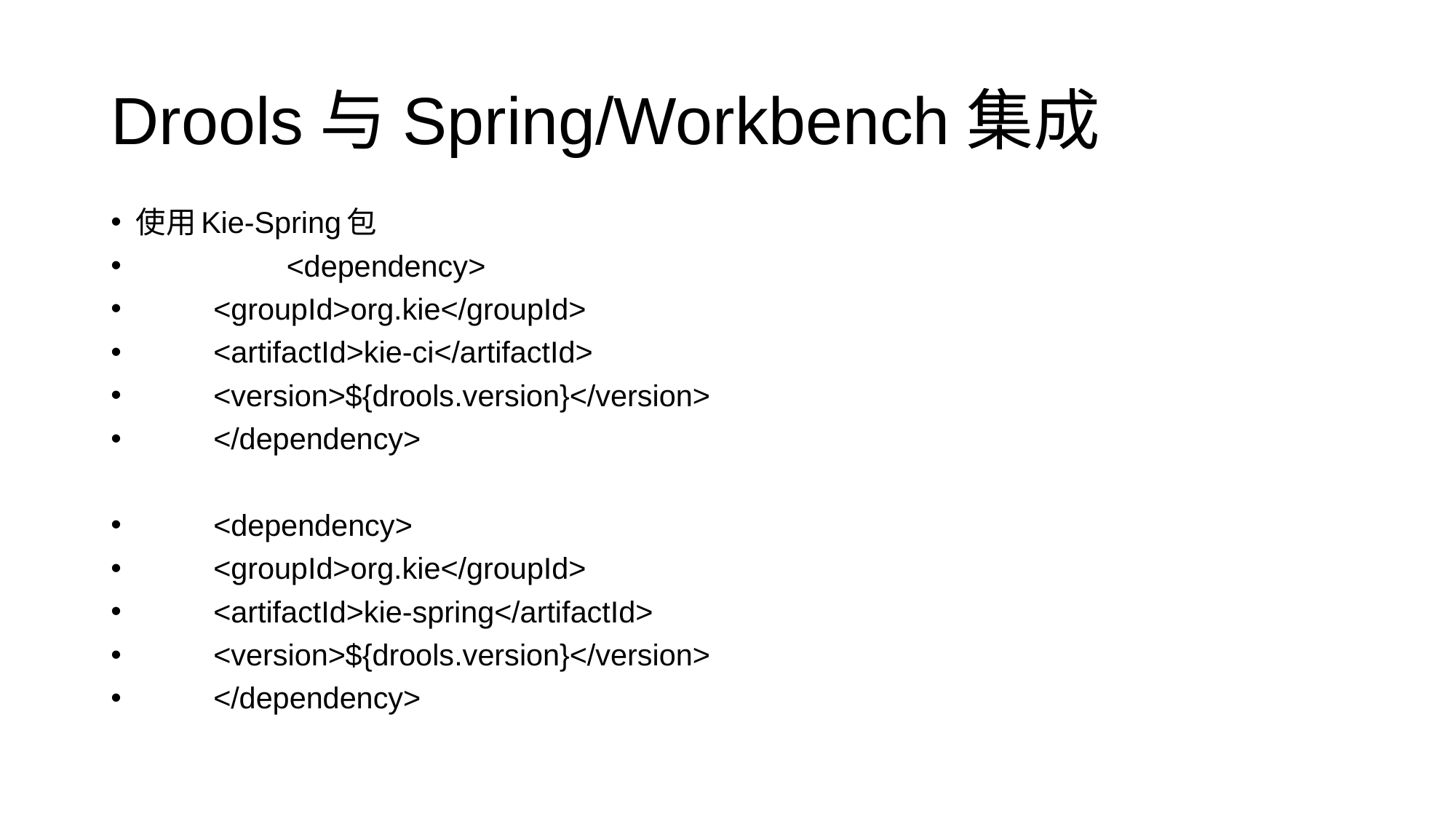

# Drools与Spring/Workbench集成
使用Kie-Spring包
                  <dependency>
			<groupId>org.kie</groupId>
			<artifactId>kie-ci</artifactId>
			<version>${drools.version}</version>
		</dependency>

		<dependency>
			<groupId>org.kie</groupId>
			<artifactId>kie-spring</artifactId>
			<version>${drools.version}</version>
		</dependency>